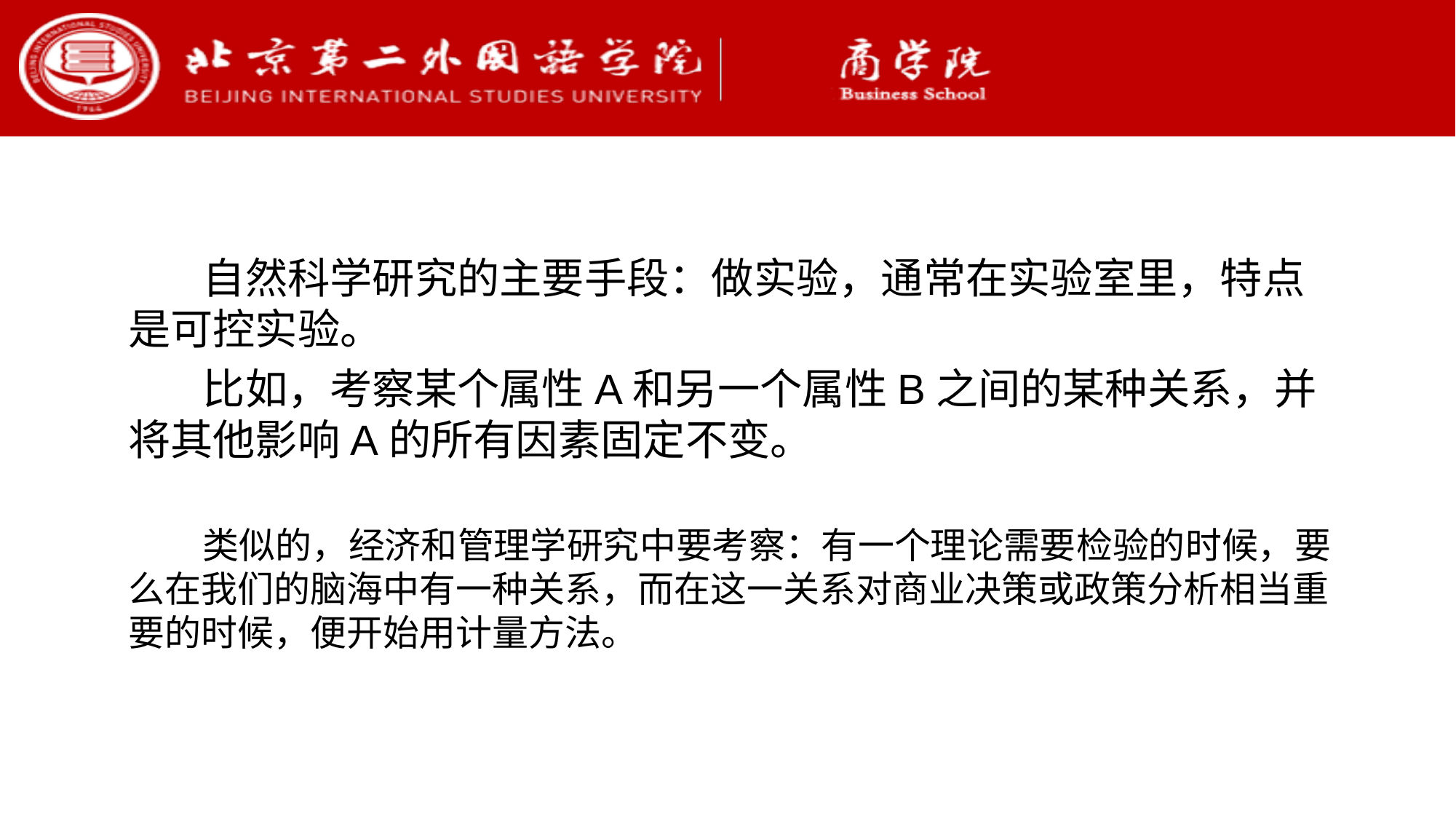

自然科学研究的主要手段：做实验，通常在实验室里，特点是可控实验。
比如，考察某个属性A和另一个属性B之间的某种关系，并将其他影响A的所有因素固定不变。

类似的，经济和管理学研究中要考察：有一个理论需要检验的时候，要么在我们的脑海中有一种关系，而在这一关系对商业决策或政策分析相当重要的时候，便开始用计量方法。
经验分析 （empirical analysis，又称实证分析） 就是利用数据来检验某个理论或估计某种关系。